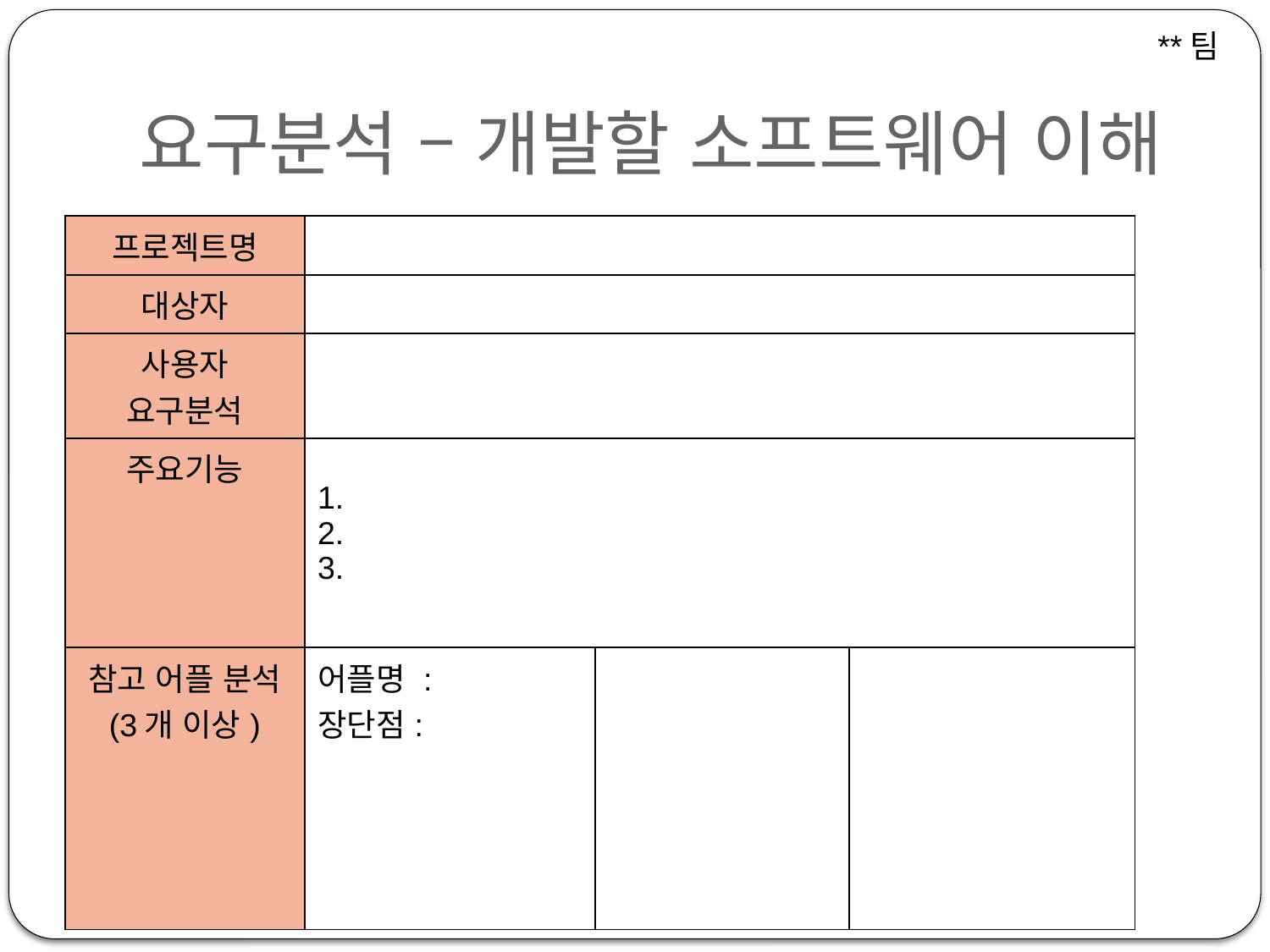

**팀
# 요구분석 – 개발할 소프트웨어 이해
| 프로젝트명 |  |  |  |
| --- | --- | --- | --- |
| 대상자 |  |  |  |
| 사용자 요구분석 |  |  |  |
| 주요기능 | 1. 2. 3. |  |  |
| 참고 어플 분석 (3개 이상) | 어플명 : 장단점: |  |  |